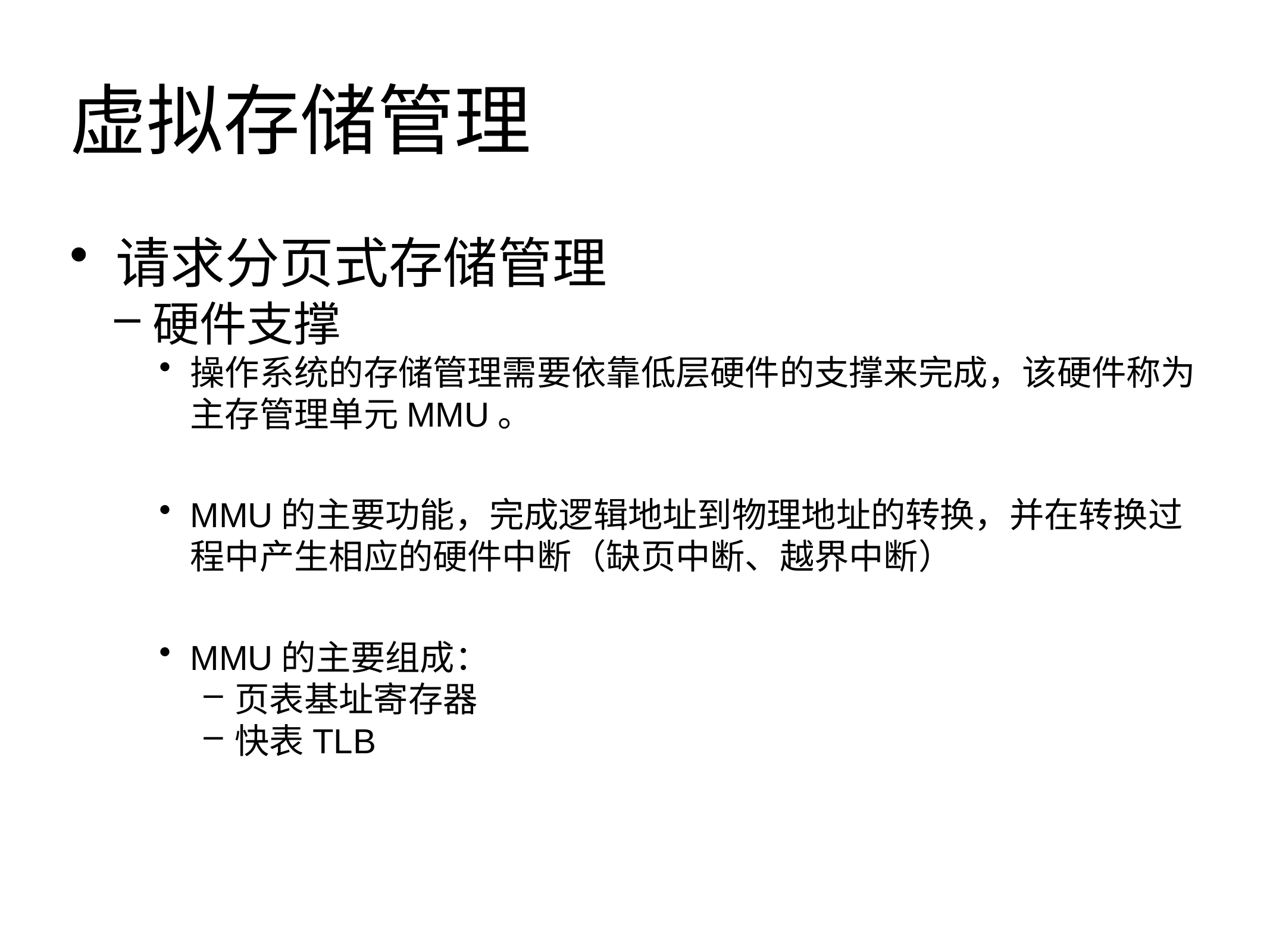

虚拟存储管理
请求分页式存储管理
硬件支撑
操作系统的存储管理需要依靠低层硬件的支撑来完成，该硬件称为主存管理单元MMU。

MMU的主要功能，完成逻辑地址到物理地址的转换，并在转换过程中产生相应的硬件中断（缺页中断、越界中断）

MMU的主要组成：
页表基址寄存器
快表TLB